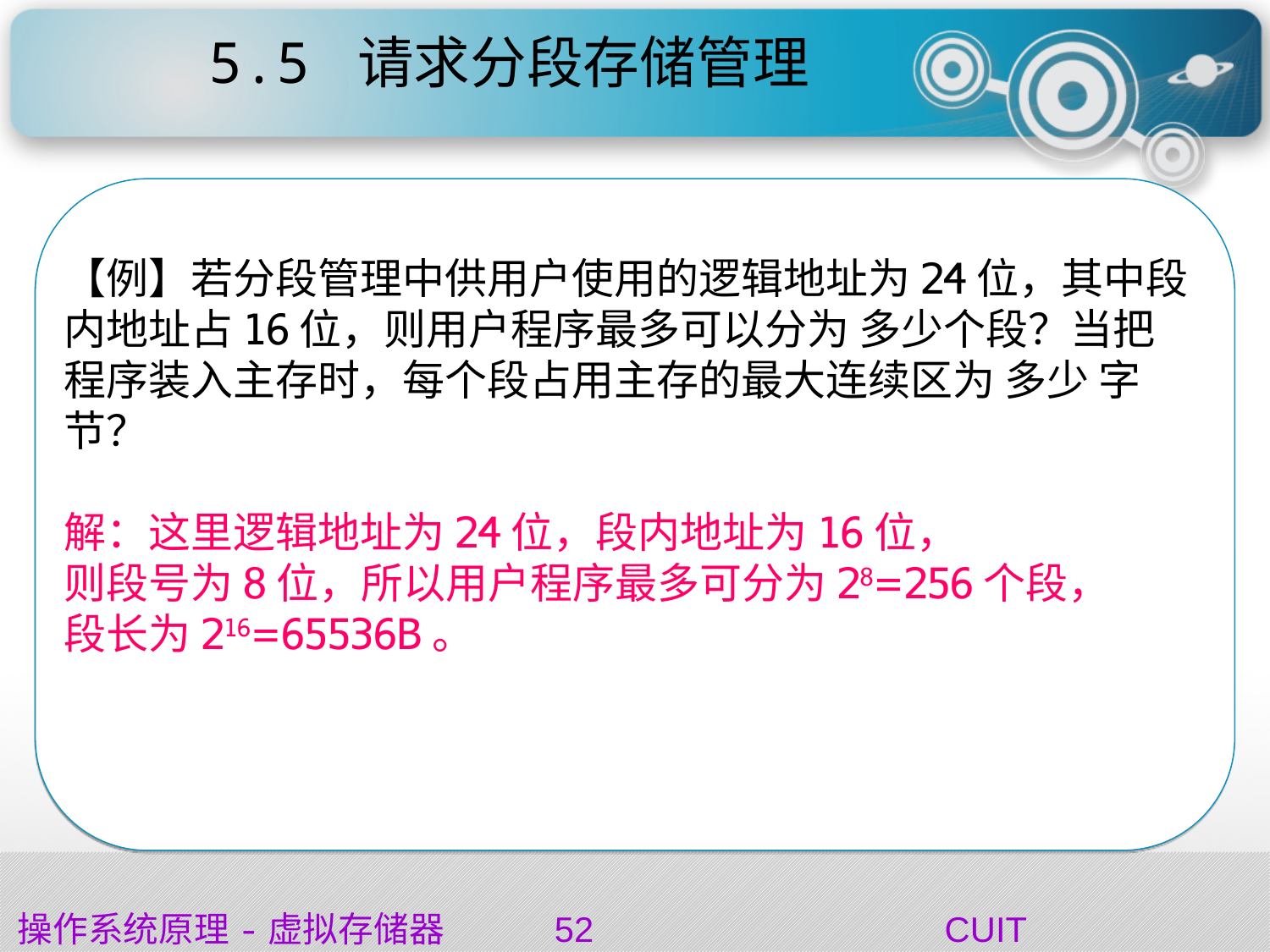

# 5.5 请求分段存储管理
【例】若分段管理中供用户使用的逻辑地址为24位，其中段内地址占16位，则用户程序最多可以分为 多少个段？当把程序装入主存时，每个段占用主存的最大连续区为 多少 字节？

解：这里逻辑地址为24位，段内地址为16位，
则段号为8位，所以用户程序最多可分为28=256个段，
段长为216=65536B。